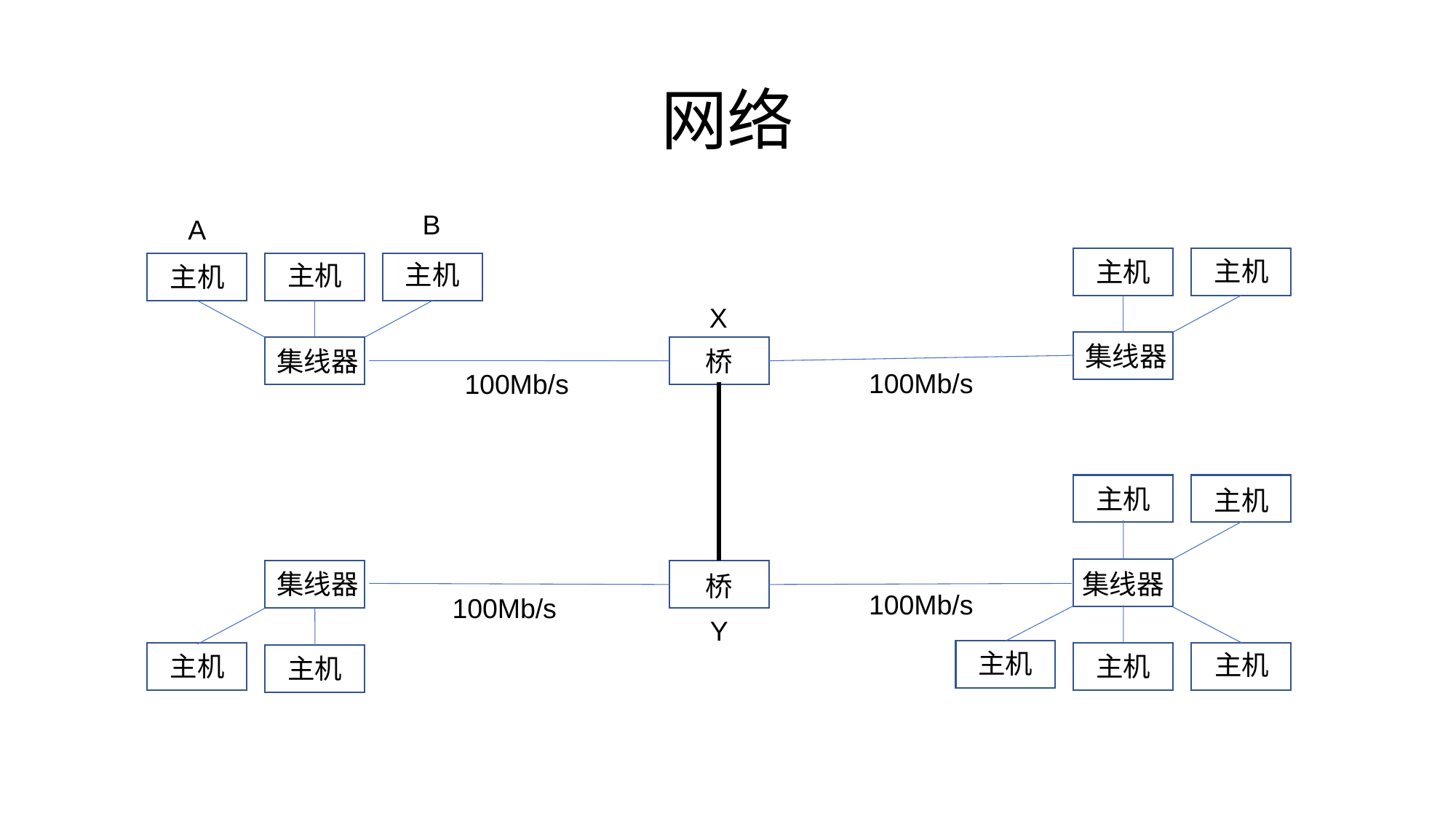

# 网络
B
A

主机
主机
主机

主机

主机
X

集线器

桥
集线器
100Mb/s
100Mb/s

主机
主机

集线器
集线器
桥
100Mb/s
100Mb/s
Y

主机

主机
主机
主机

主机